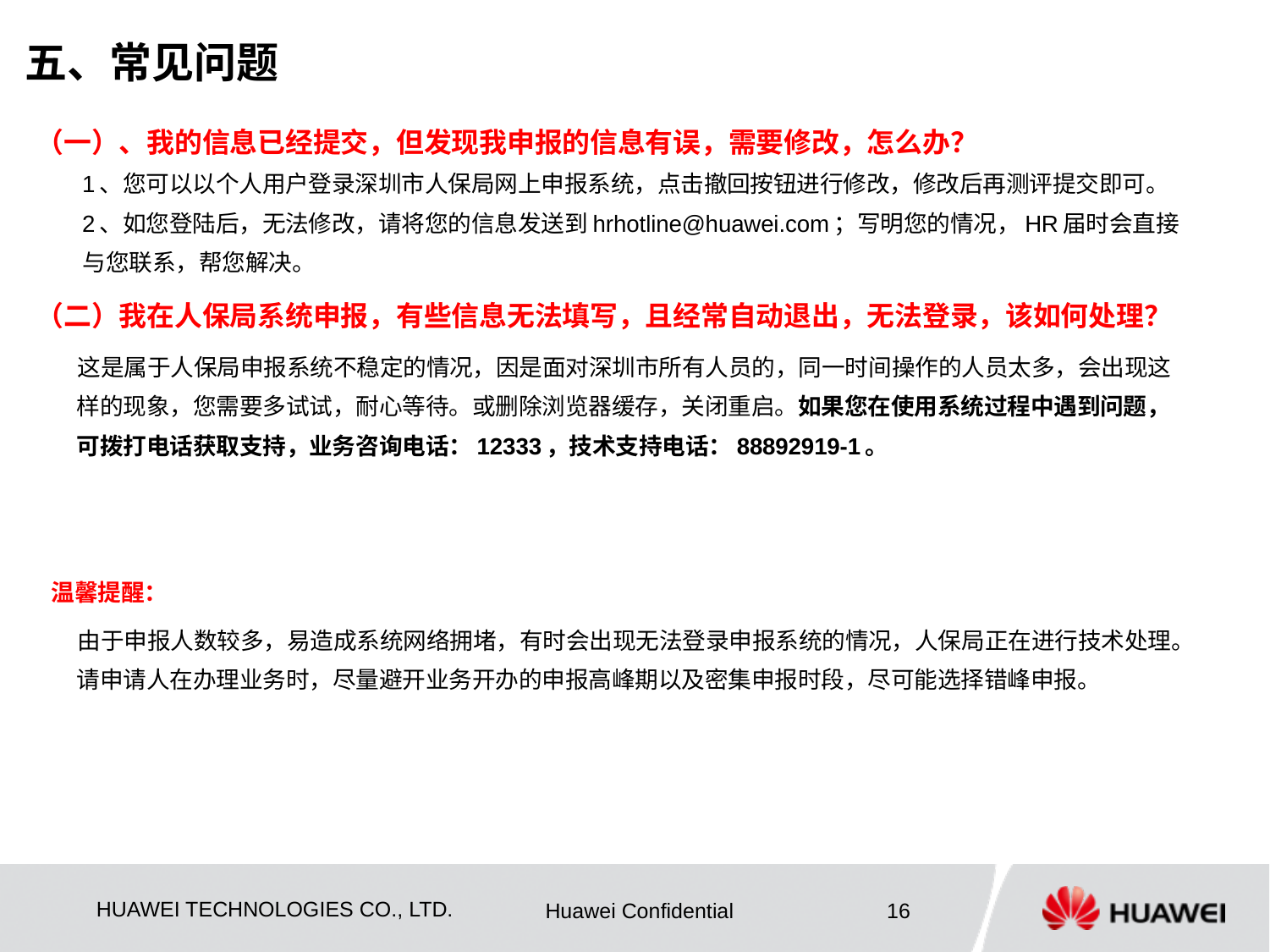

# 五、常见问题
（一）、我的信息已经提交，但发现我申报的信息有误，需要修改，怎么办？
       1、您可以以个人用户登录深圳市人保局网上申报系统，点击撤回按钮进行修改，修改后再测评提交即可。
       2、如您登陆后，无法修改，请将您的信息发送到hrhotline@huawei.com；写明您的情况，HR届时会直接与您联系，帮您解决。
（二）我在人保局系统申报，有些信息无法填写，且经常自动退出，无法登录，该如何处理？
       这是属于人保局申报系统不稳定的情况，因是面对深圳市所有人员的，同一时间操作的人员太多，会出现这样的现象，您需要多试试，耐心等待。或删除浏览器缓存，关闭重启。如果您在使用系统过程中遇到问题，可拨打电话获取支持，业务咨询电话：12333，技术支持电话：88892919-1。

  温馨提醒：
       由于申报人数较多，易造成系统网络拥堵，有时会出现无法登录申报系统的情况，人保局正在进行技术处理。请申请人在办理业务时，尽量避开业务开办的申报高峰期以及密集申报时段，尽可能选择错峰申报。